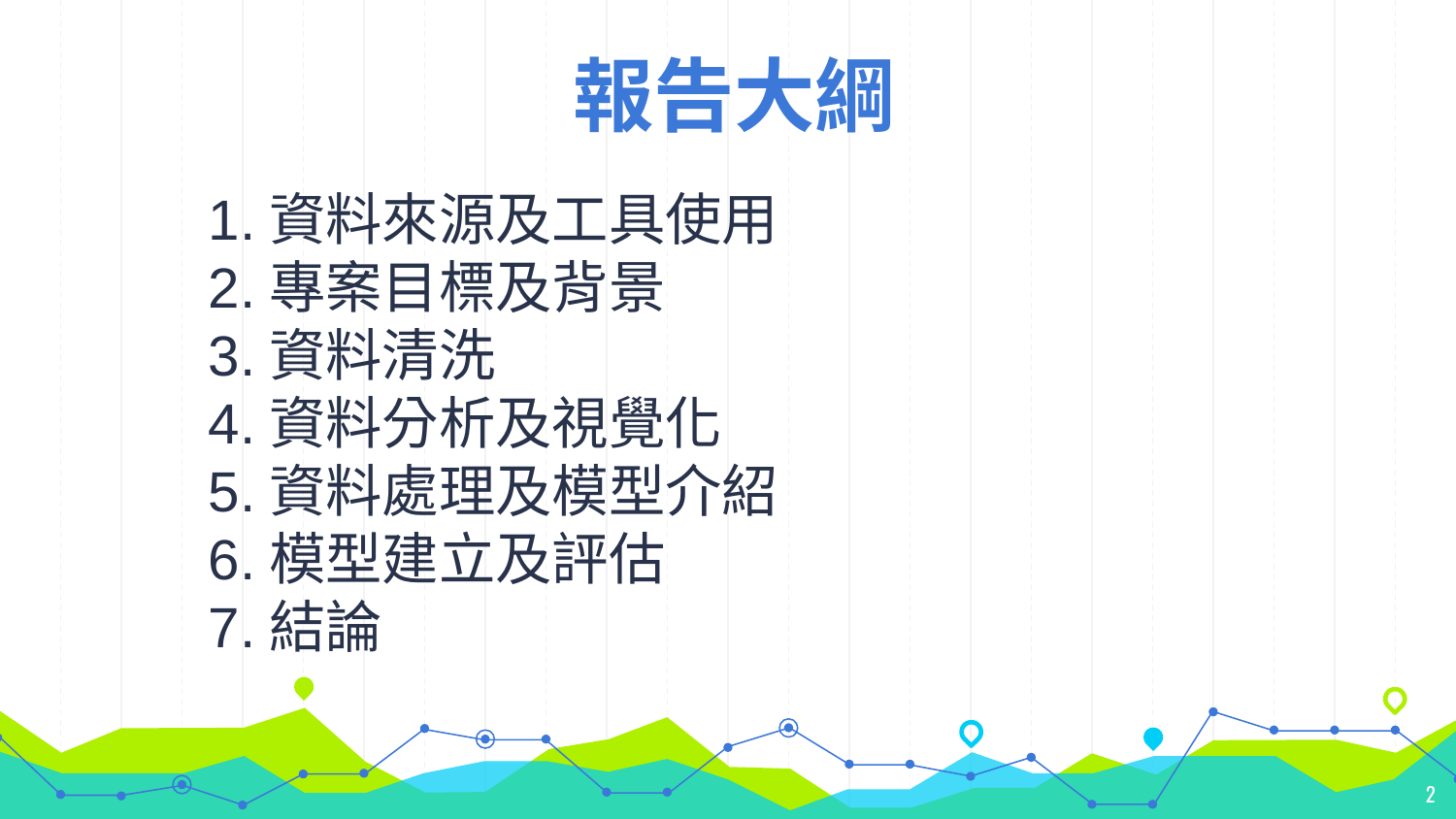

# 報告大綱
1.資料來源及工具使用
2.專案目標及背景
3.資料清洗
4.資料分析及視覺化
5.資料處理及模型介紹
6.模型建立及評估
7.結論

2